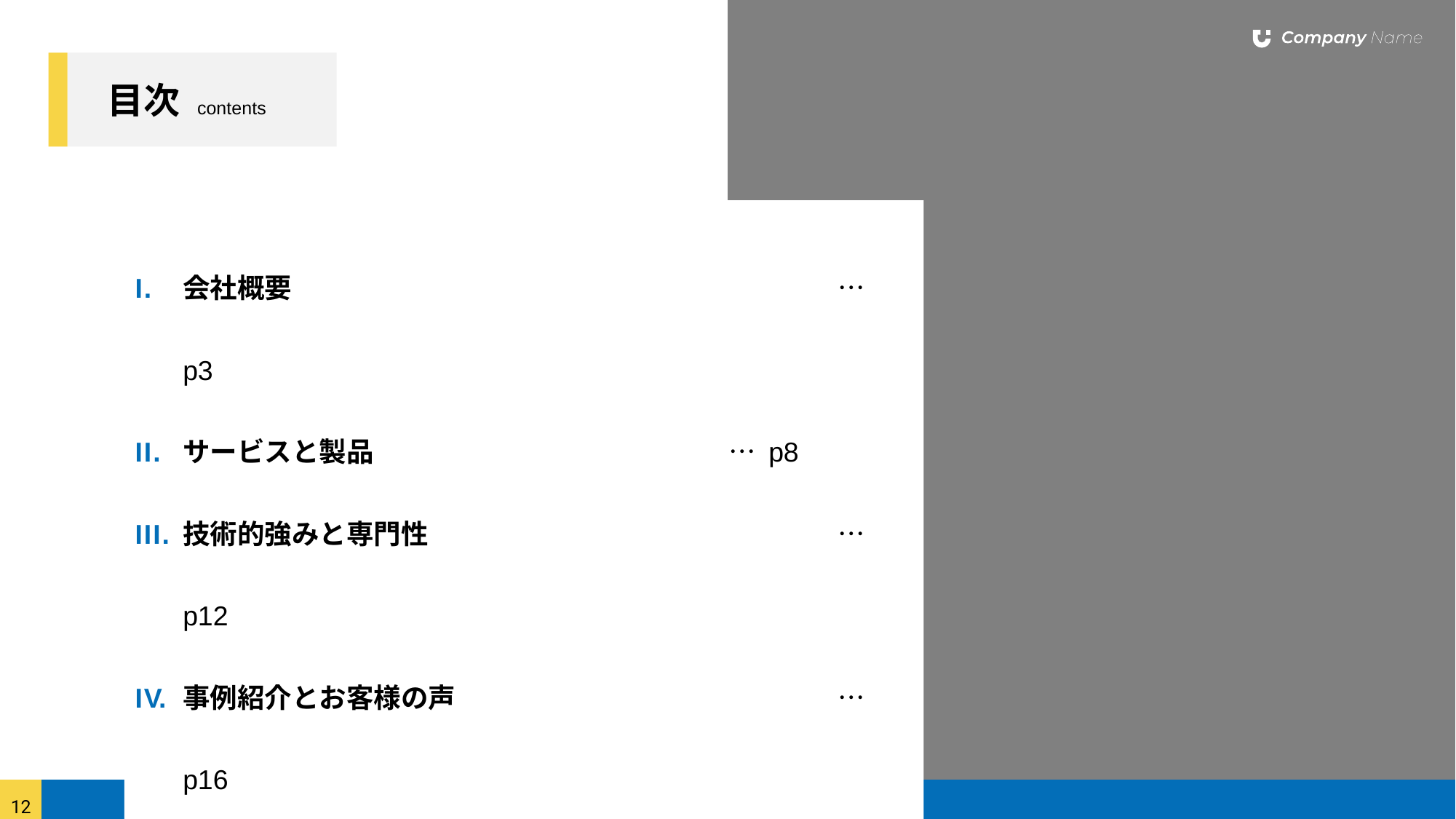

目次
contents
会社概要					… p3
サービスと製品				… p8
技術的強みと専門性				… p12
事例紹介とお客様の声				… p16
お問い合わせと次のステップ			… p21
12